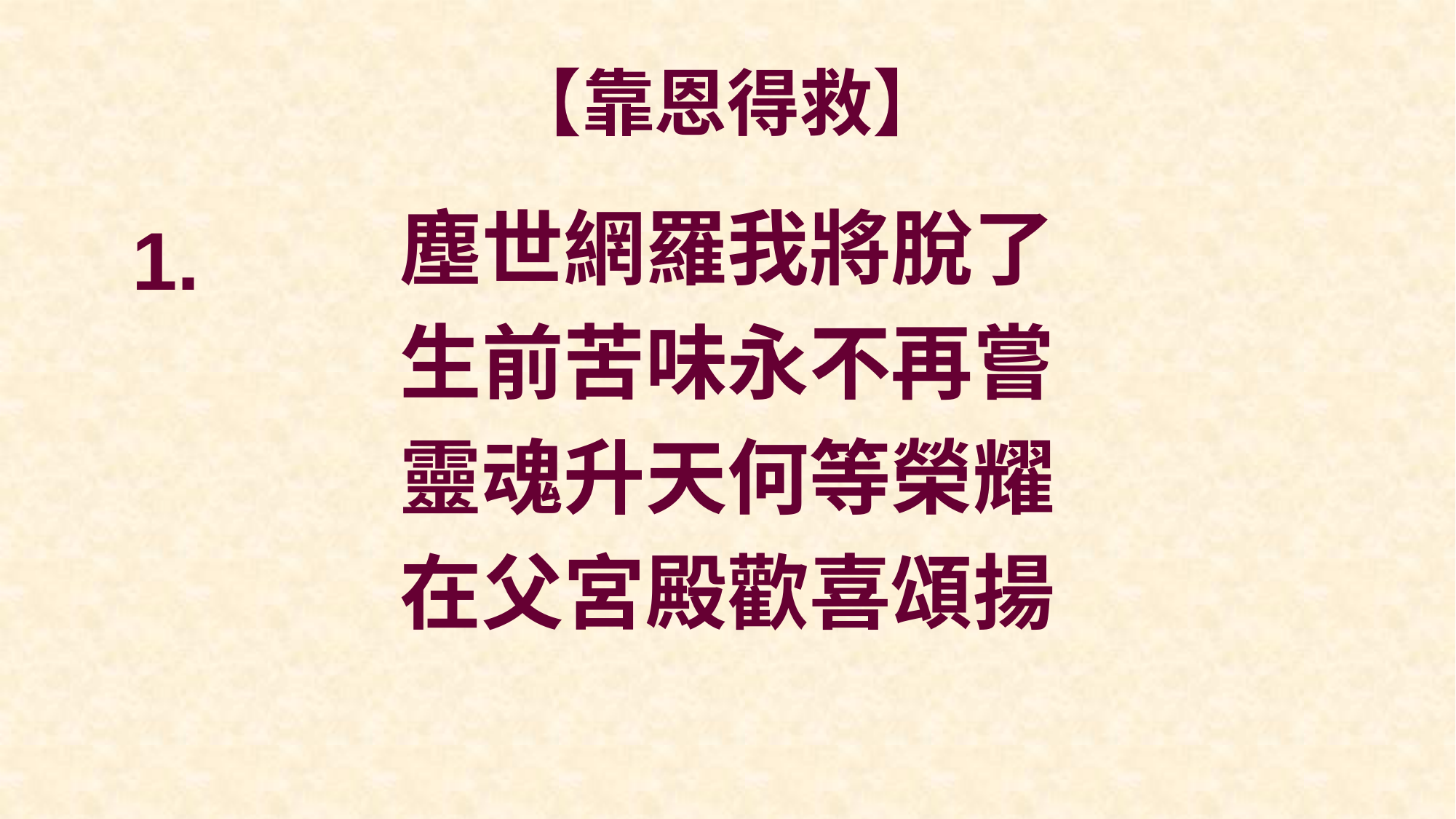

# 【靠恩得救】
塵世網羅我將脫了
生前苦味永不再嘗
靈魂升天何等榮耀
在父宮殿歡喜頌揚
1.